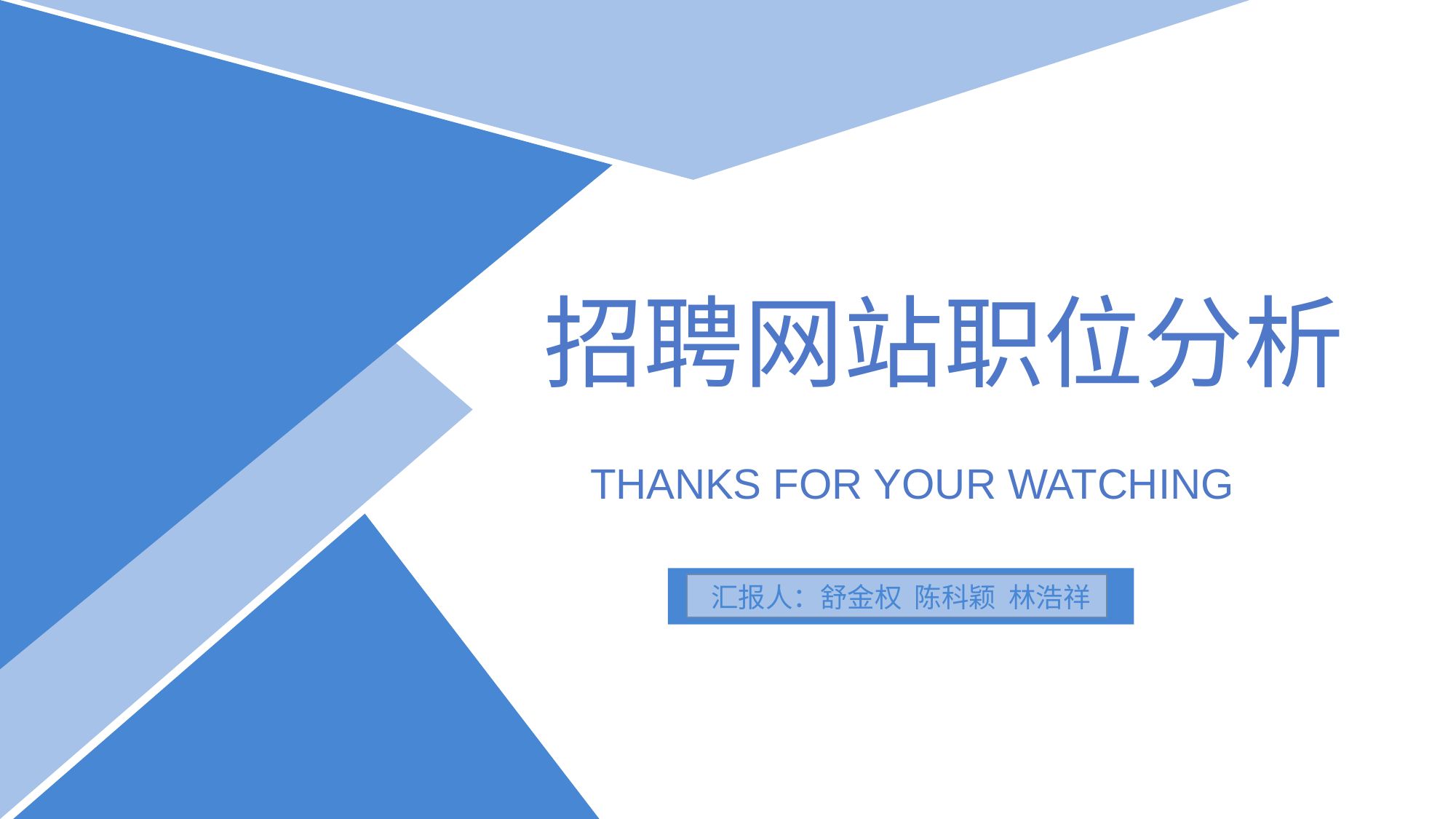

招聘网站职位分析
THANKS FOR YOUR WATCHING

汇报人：舒金权  陈科颖  林浩祥